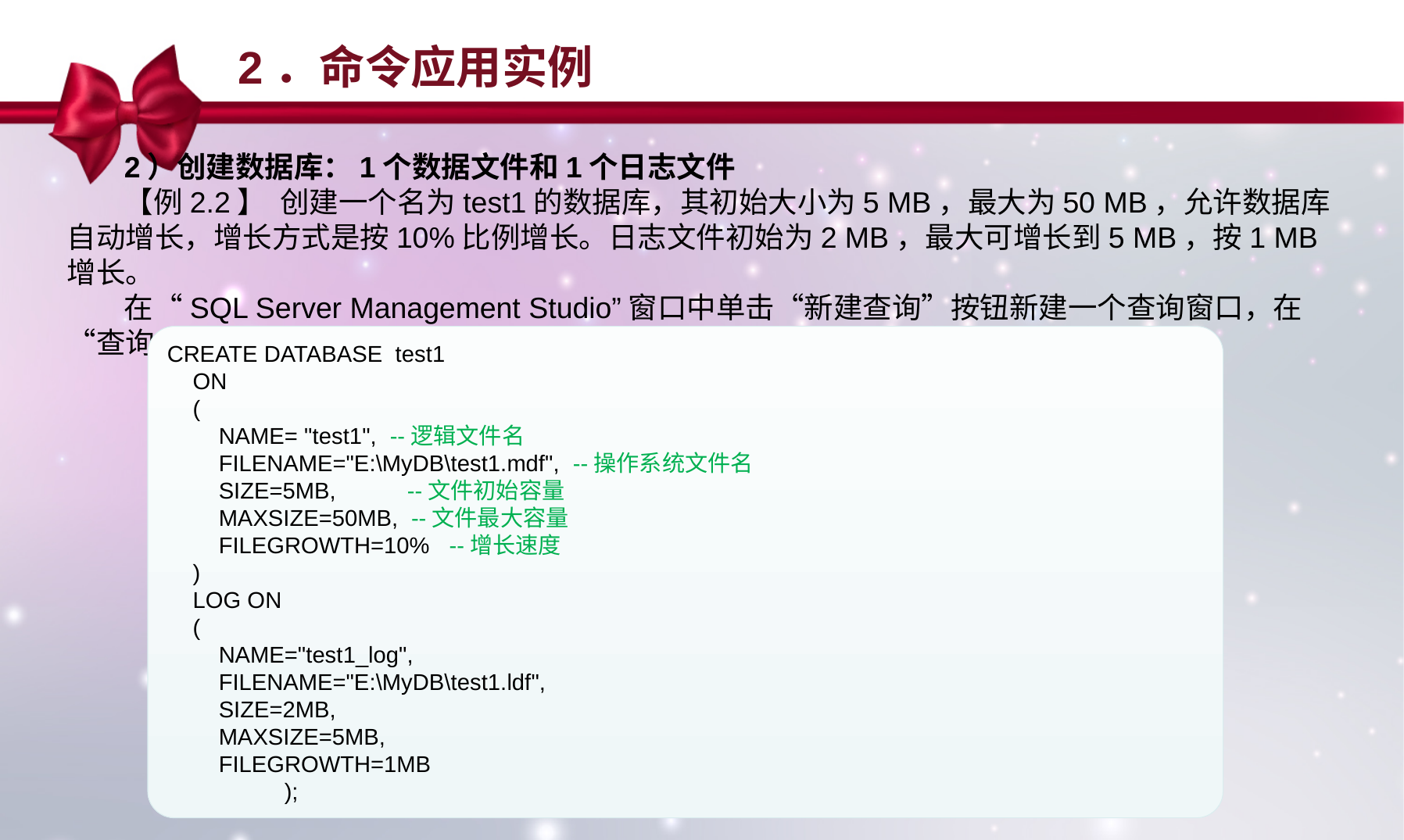

2．命令应用实例
2）创建数据库：1个数据文件和1个日志文件
【例2.2】  创建一个名为test1的数据库，其初始大小为5 MB，最大为50 MB，允许数据库自动增长，增长方式是按10%比例增长。日志文件初始为2 MB，最大可增长到5 MB，按1 MB增长。
在“SQL Server Management Studio”窗口中单击“新建查询”按钮新建一个查询窗口，在“查询分析器”窗口中输入如下T-SQL语句：
CREATE DATABASE  test1
    ON
    (
        NAME= "test1",  --逻辑文件名
        FILENAME="E:\MyDB\test1.mdf",  --操作系统文件名
        SIZE=5MB,           --文件初始容量
        MAXSIZE=50MB,  --文件最大容量
        FILEGROWTH=10%   --增长速度
    )
    LOG ON
    (
        NAME="test1_log",
        FILENAME="E:\MyDB\test1.ldf",
        SIZE=2MB,
        MAXSIZE=5MB,
        FILEGROWTH=1MB
	);